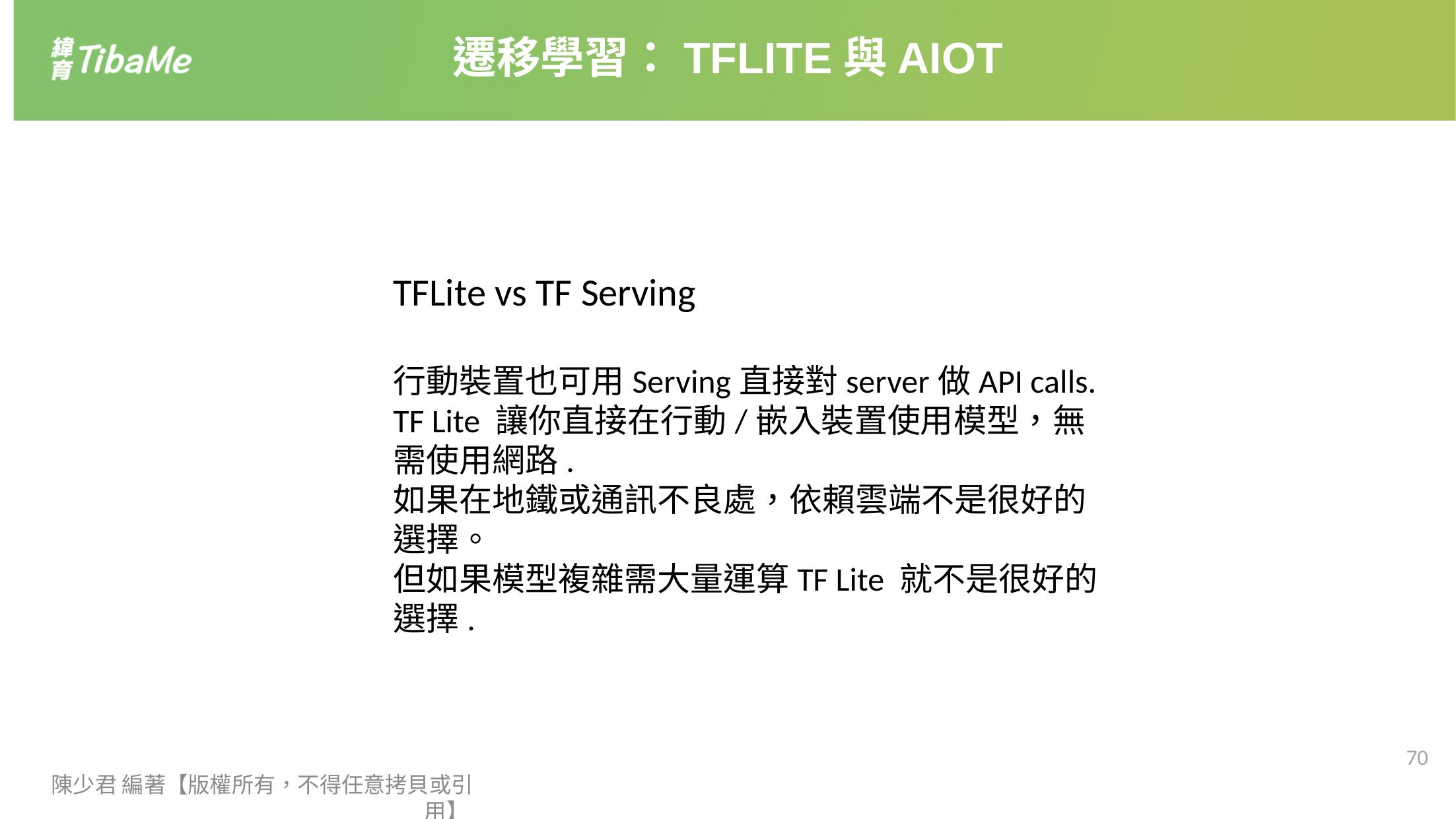

遷移學習：TFLITE與AIOT
TFLite vs TF Serving

行動裝置也可用Serving直接對server做API calls.
TF Lite 讓你直接在行動/嵌入裝置使用模型，無需使用網路.
如果在地鐵或通訊不良處，依賴雲端不是很好的選擇。
但如果模型複雜需大量運算TF Lite 就不是很好的選擇.